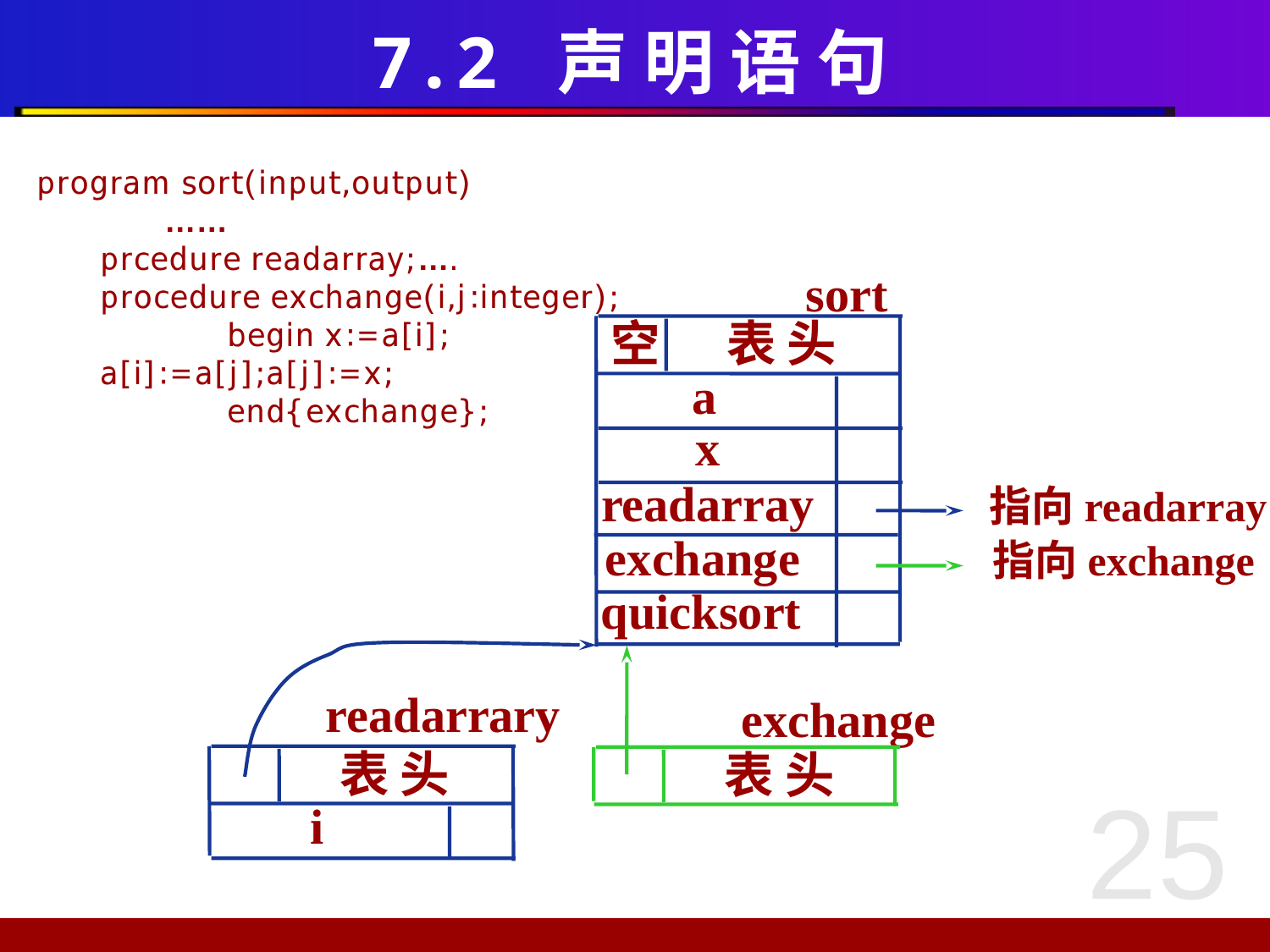

# 7.2 声 明 语 句
program sort(input,output)
	……
prcedure readarray;….
procedure exchange(i,j:integer);
	begin x:=a[i];   		a[i]:=a[j];a[j]:=x;
	end{exchange};
sort
空
表 头

a

x

readarray
指向readarray

exchange
指向exchange

quicksort

readarrary
exchange
表 头
表 头

25
i